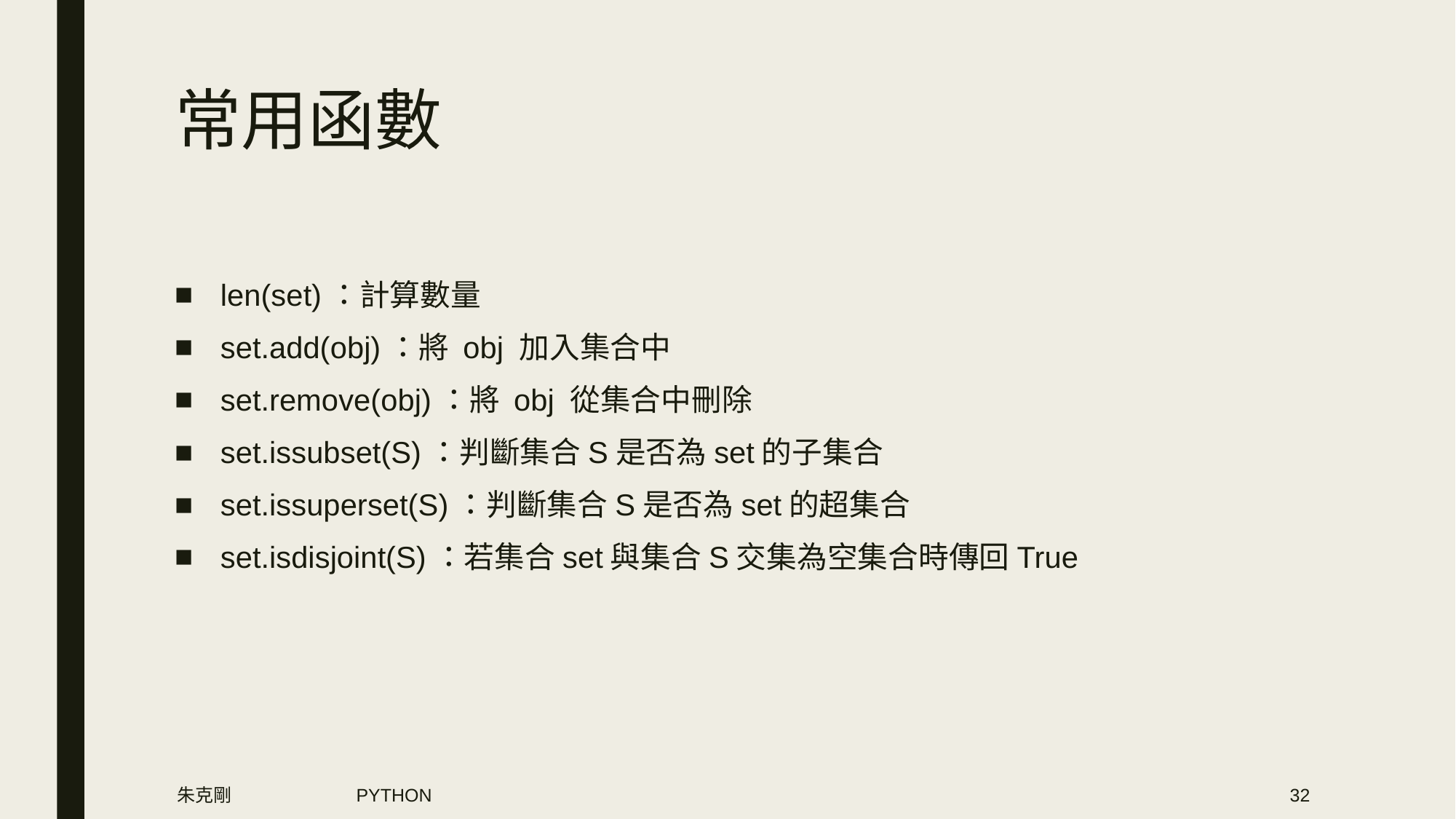

# 常用函數
len(set)：計算數量
set.add(obj)：將 obj 加入集合中
set.remove(obj)：將 obj 從集合中刪除
set.issubset(S)：判斷集合S是否為set的子集合
set.issuperset(S)：判斷集合S是否為set的超集合
set.isdisjoint(S)：若集合set與集合S交集為空集合時傳回True
朱克剛
PYTHON
32